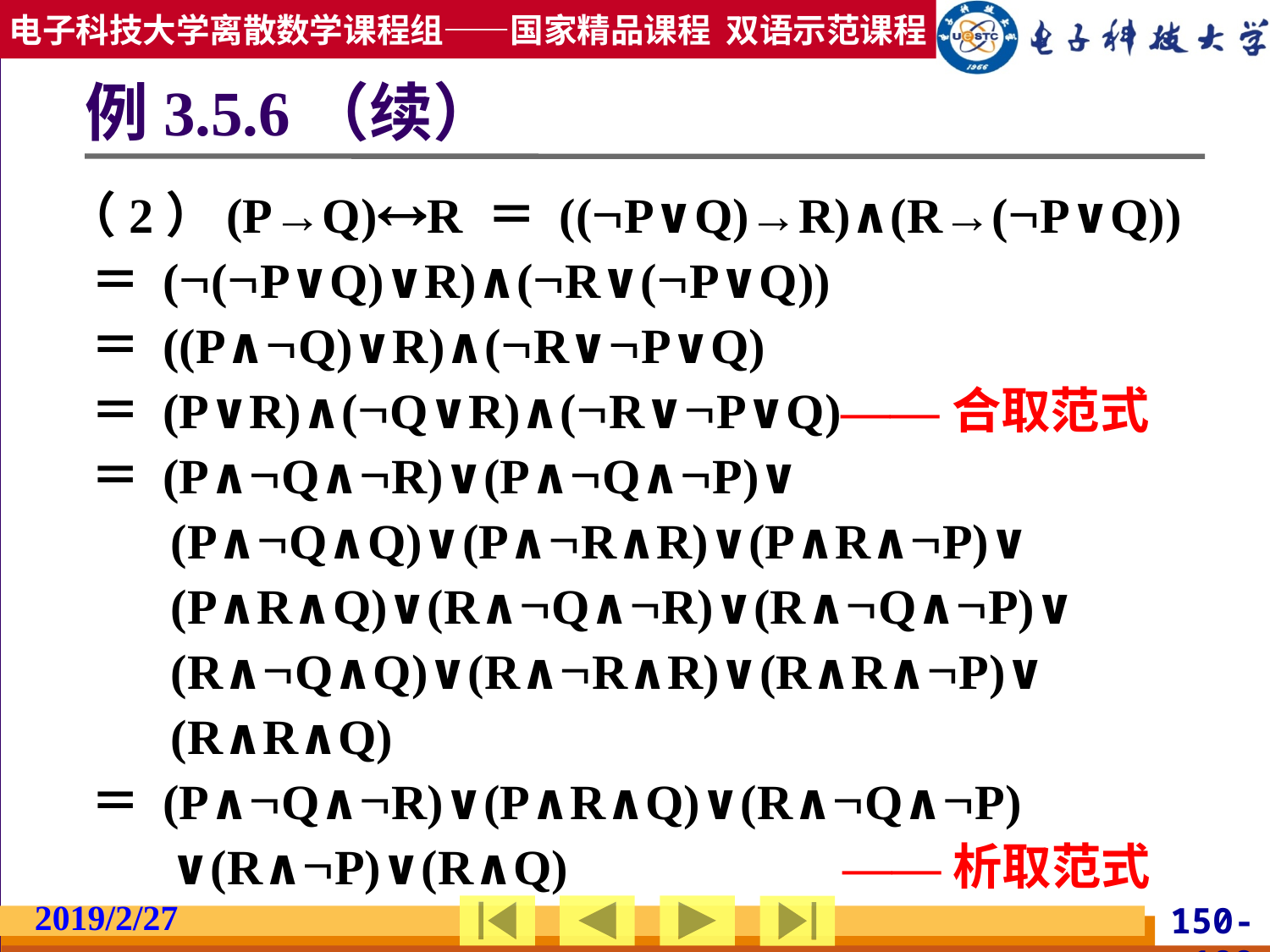

# 例3.5.6（续）
（2）(P→Q)↔R ＝ ((¬P∨Q)→R)∧(R→(¬P∨Q))
 ＝ (¬(¬P∨Q)∨R)∧(¬R∨(¬P∨Q))
 ＝ ((P∧¬Q)∨R)∧(¬R∨¬P∨Q)
 ＝ (P∨R)∧(¬Q∨R)∧(¬R∨¬P∨Q)——合取范式
 ＝ (P∧¬Q∧¬R)∨(P∧¬Q∧¬P)∨
	(P∧¬Q∧Q)∨(P∧¬R∧R)∨(P∧R∧¬P)∨
	(P∧R∧Q)∨(R∧¬Q∧¬R)∨(R∧¬Q∧¬P)∨
	(R∧¬Q∧Q)∨(R∧¬R∧R)∨(R∧R∧¬P)∨
	(R∧R∧Q)
 ＝ (P∧¬Q∧¬R)∨(P∧R∧Q)∨(R∧¬Q∧¬P)
	∨(R∧¬P)∨(R∧Q)		   ——析取范式
2019/2/27